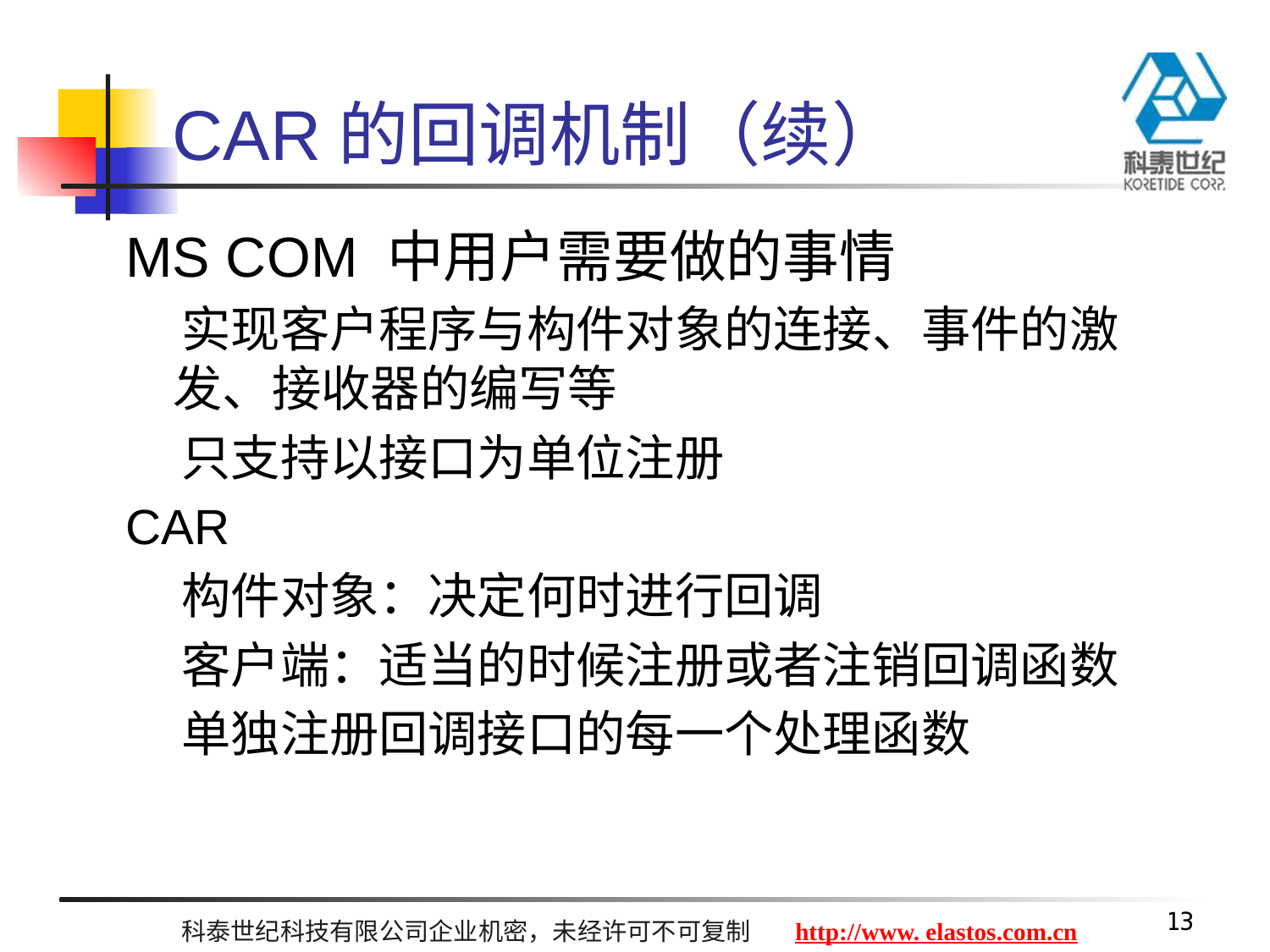

# CAR的回调机制（续）
MS COM 中用户需要做的事情
    实现客户程序与构件对象的连接、事件的激发、接收器的编写等
    只支持以接口为单位注册
CAR
    构件对象：决定何时进行回调
    客户端：适当的时候注册或者注销回调函数
    单独注册回调接口的每一个处理函数
13